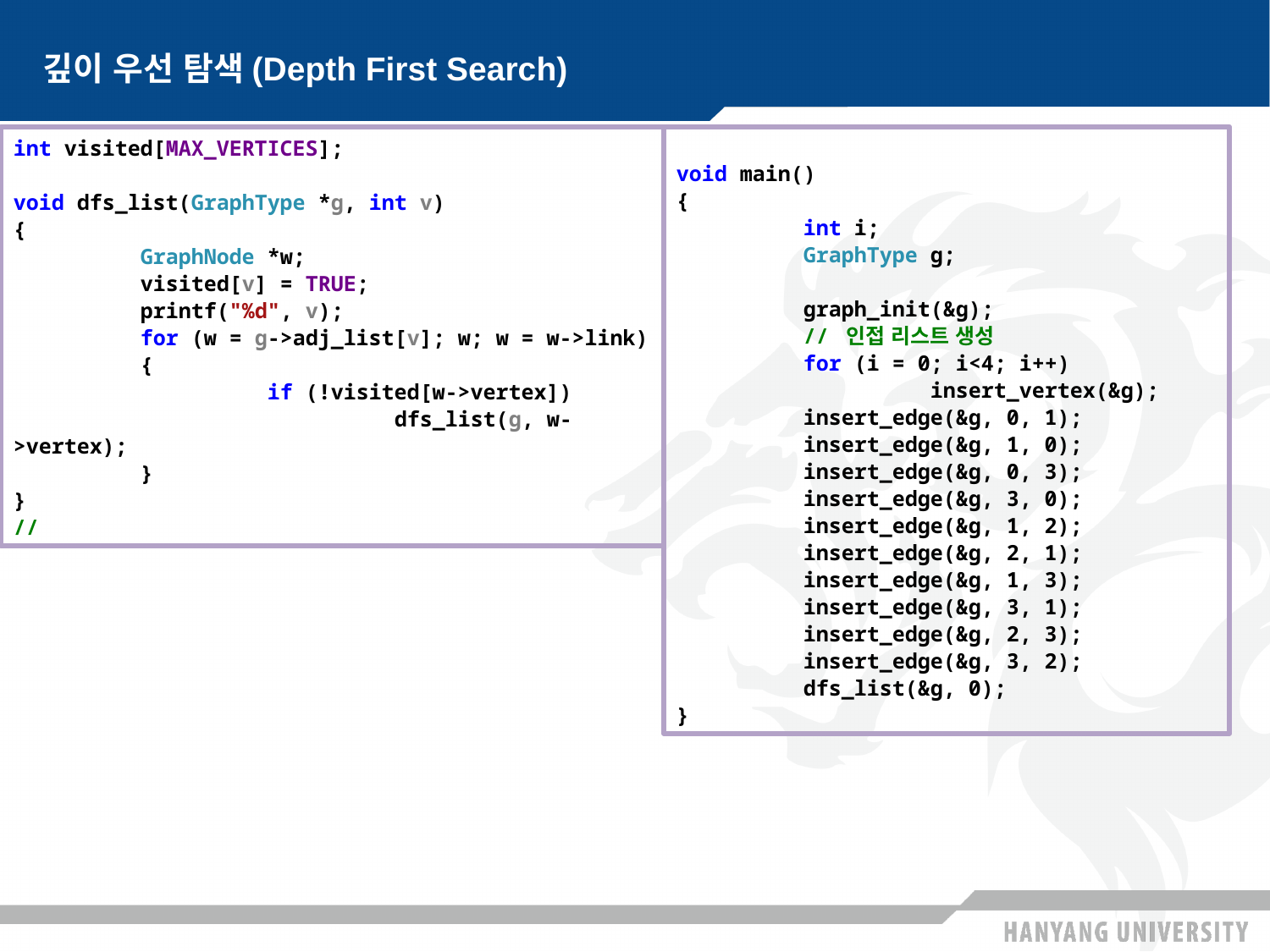

# 깊이 우선 탐색(Depth First Search)
int visited[MAX_VERTICES];

void dfs_list(GraphType *g, int v)
{
	GraphNode *w;
	visited[v] = TRUE;
	printf("%d", v);
	for (w = g->adj_list[v]; w; w = w->link)
	{
		if (!visited[w->vertex])
			dfs_list(g, w->vertex);
	}
}
//

void main()
{
	int i;
	GraphType g;

	graph_init(&g);
	// 인접 리스트 생성
	for (i = 0; i<4; i++)
		insert_vertex(&g);
	insert_edge(&g, 0, 1);
	insert_edge(&g, 1, 0);
	insert_edge(&g, 0, 3);
	insert_edge(&g, 3, 0);
	insert_edge(&g, 1, 2);
	insert_edge(&g, 2, 1);
	insert_edge(&g, 1, 3);
	insert_edge(&g, 3, 1);
	insert_edge(&g, 2, 3);
	insert_edge(&g, 3, 2);
	dfs_list(&g, 0);
}